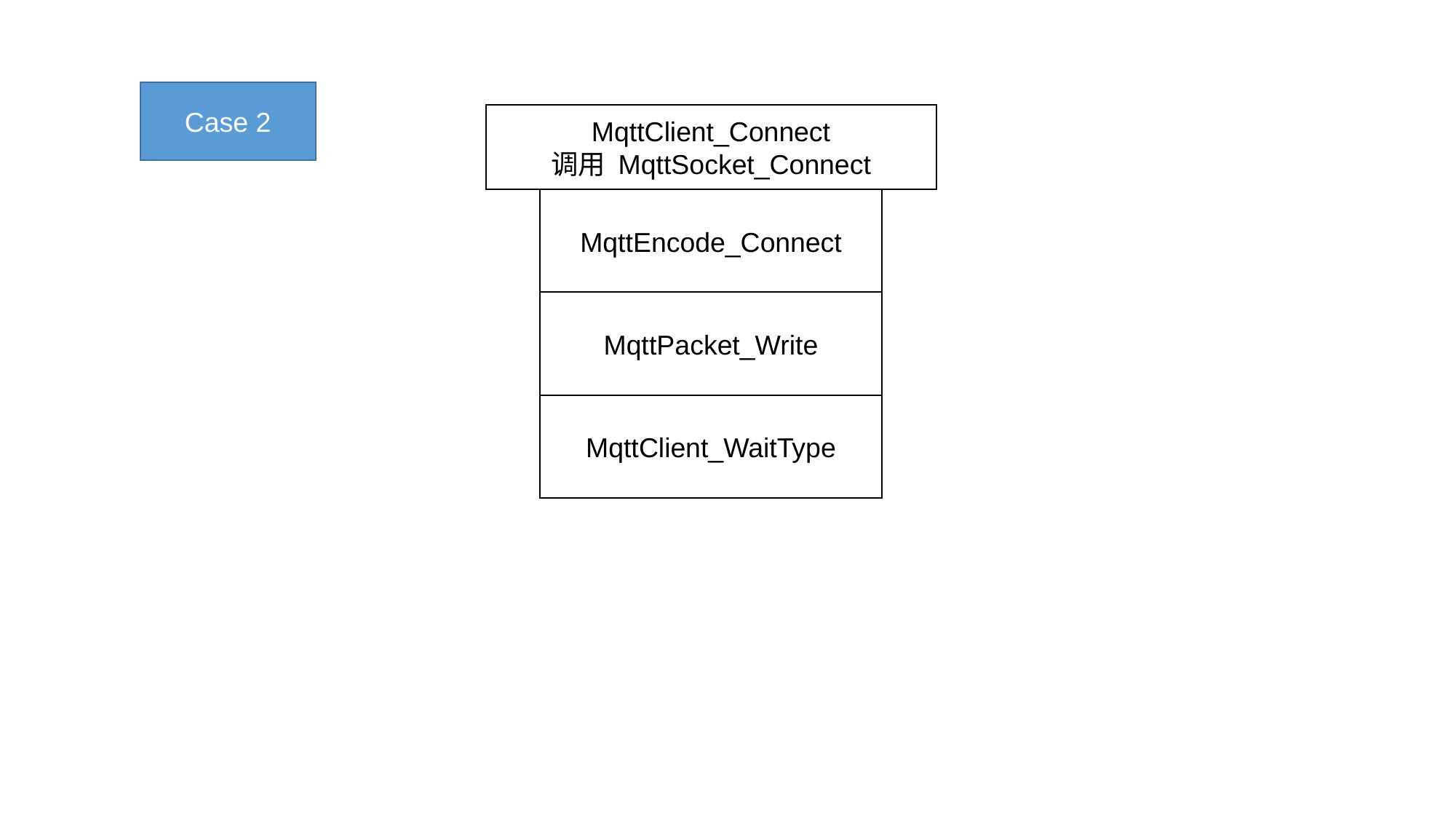

Case 2
MqttClient_Connect
调用 MqttSocket_Connect
MqttEncode_Connect
MqttPacket_Write
MqttClient_WaitType